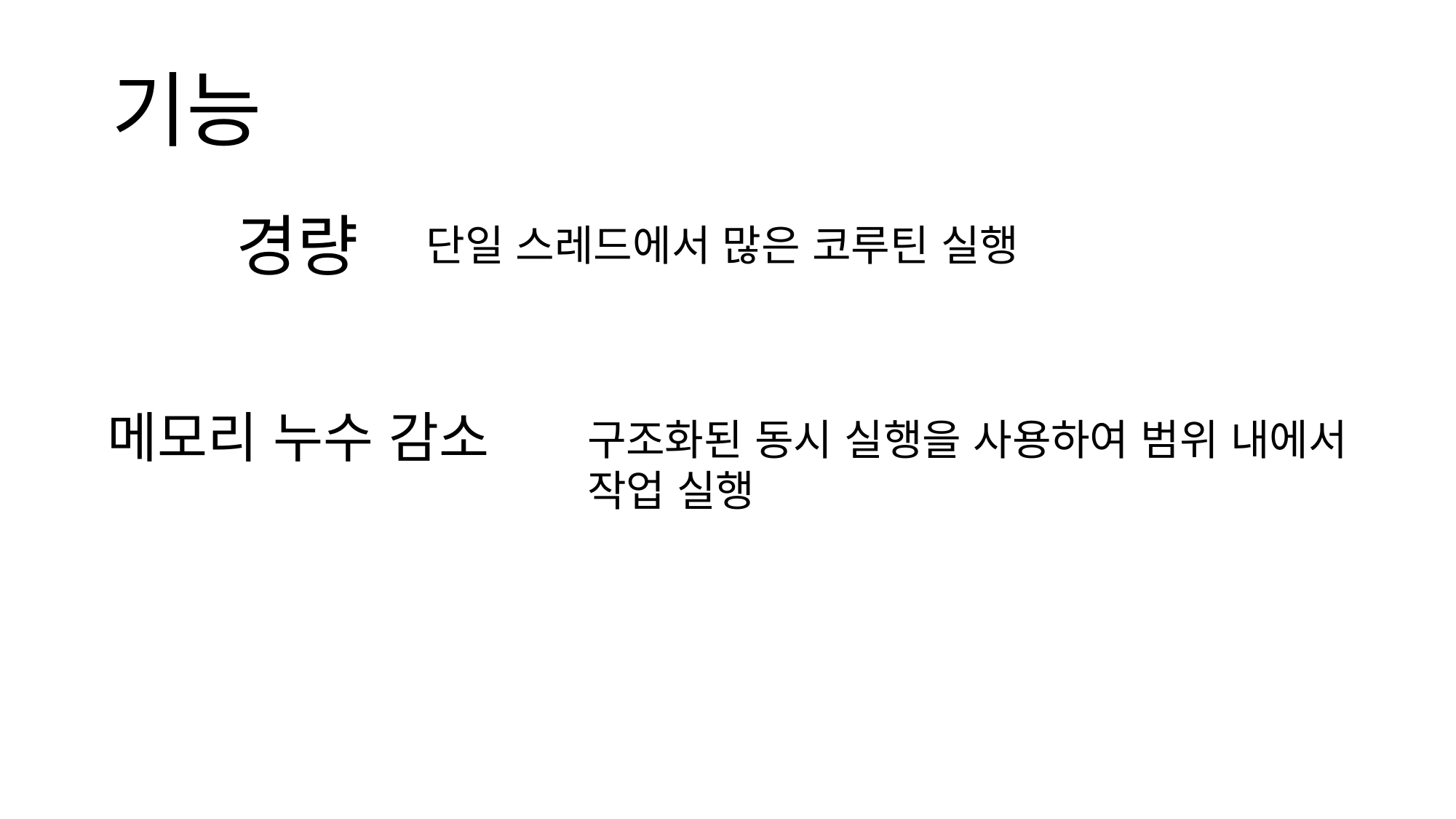

기능
경량
단일 스레드에서 많은 코루틴 실행
메모리 누수 감소
구조화된 동시 실행을 사용하여 범위 내에서 작업 실행